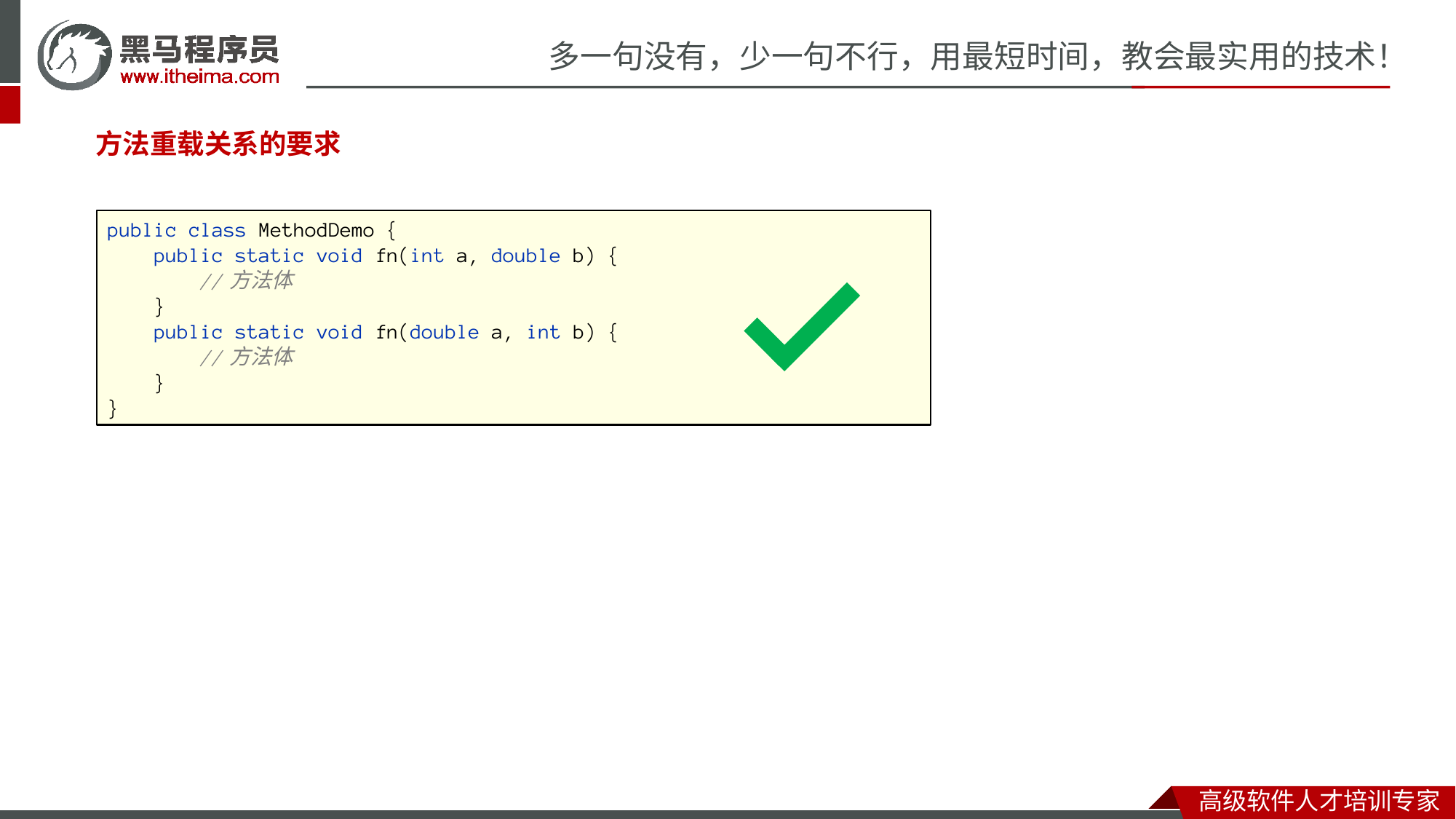

#
方法重载关系的要求
public class MethodDemo {
    public static void fn(int a, double b) {
        //方法体
    }
    public static void fn(double a, int b) {
        //方法体
    }
}